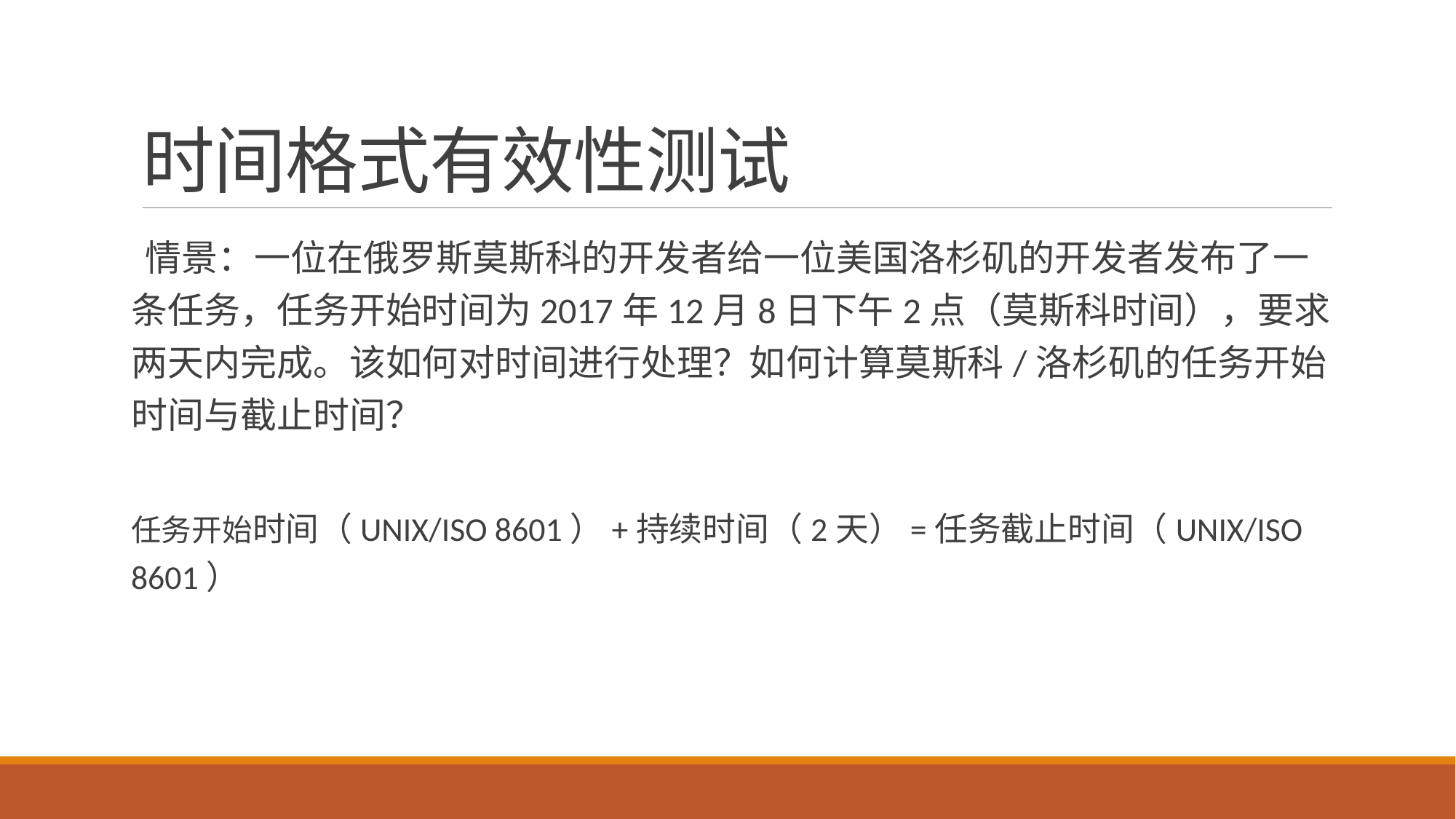

# 时间格式有效性测试
 情景：一位在俄罗斯莫斯科的开发者给一位美国洛杉矶的开发者发布了一条任务，任务开始时间为2017年12月8日下午2点（莫斯科时间），要求两天内完成。该如何对时间进行处理？如何计算莫斯科/洛杉矶的任务开始时间与截止时间？

任务开始时间（UNIX/ISO 8601）+持续时间（2天）=任务截止时间（UNIX/ISO 8601）